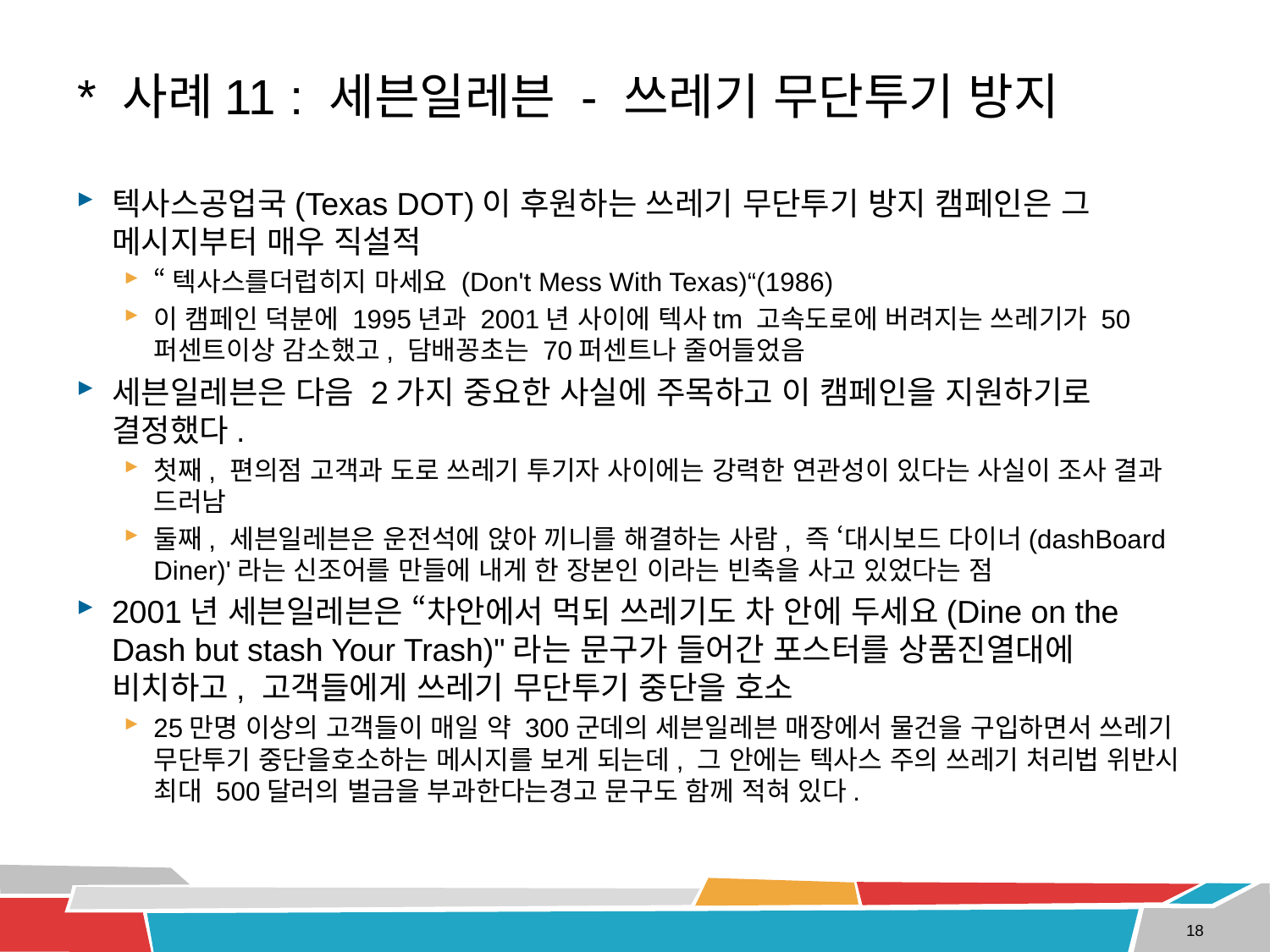

# * 사례11 : 세븐일레븐 - 쓰레기 무단투기 방지
텍사스공업국(Texas DOT)이 후원하는 쓰레기 무단투기 방지 캠페인은 그 메시지부터 매우 직설적
“텍사스를더럽히지 마세요 (Don't Mess With Texas)“(1986)
이 캠페인 덕분에 1995년과 2001년 사이에 텍사tm 고속도로에 버려지는 쓰레기가 50퍼센트이상 감소했고, 담배꽁초는 70퍼센트나 줄어들었음
세븐일레븐은 다음 2가지 중요한 사실에 주목하고 이 캠페인을 지원하기로 결정했다.
첫째, 편의점 고객과 도로 쓰레기 투기자 사이에는 강력한 연관성이 있다는 사실이 조사 결과 드러남
둘째, 세븐일레븐은 운전석에 앉아 끼니를 해결하는 사람, 즉 ‘대시보드 다이너(dashBoard Diner)'라는 신조어를 만들에 내게 한 장본인 이라는 빈축을 사고 있었다는 점
2001년 세븐일레븐은 “차안에서 먹되 쓰레기도 차 안에 두세요(Dine on the Dash but stash Your Trash)"라는 문구가 들어간 포스터를 상품진열대에 비치하고, 고객들에게 쓰레기 무단투기 중단을 호소
25만명 이상의 고객들이 매일 약 300군데의 세븐일레븐 매장에서 물건을 구입하면서 쓰레기 무단투기 중단을호소하는 메시지를 보게 되는데, 그 안에는 텍사스 주의 쓰레기 처리법 위반시 최대 500달러의 벌금을 부과한다는경고 문구도 함께 적혀 있다.
18